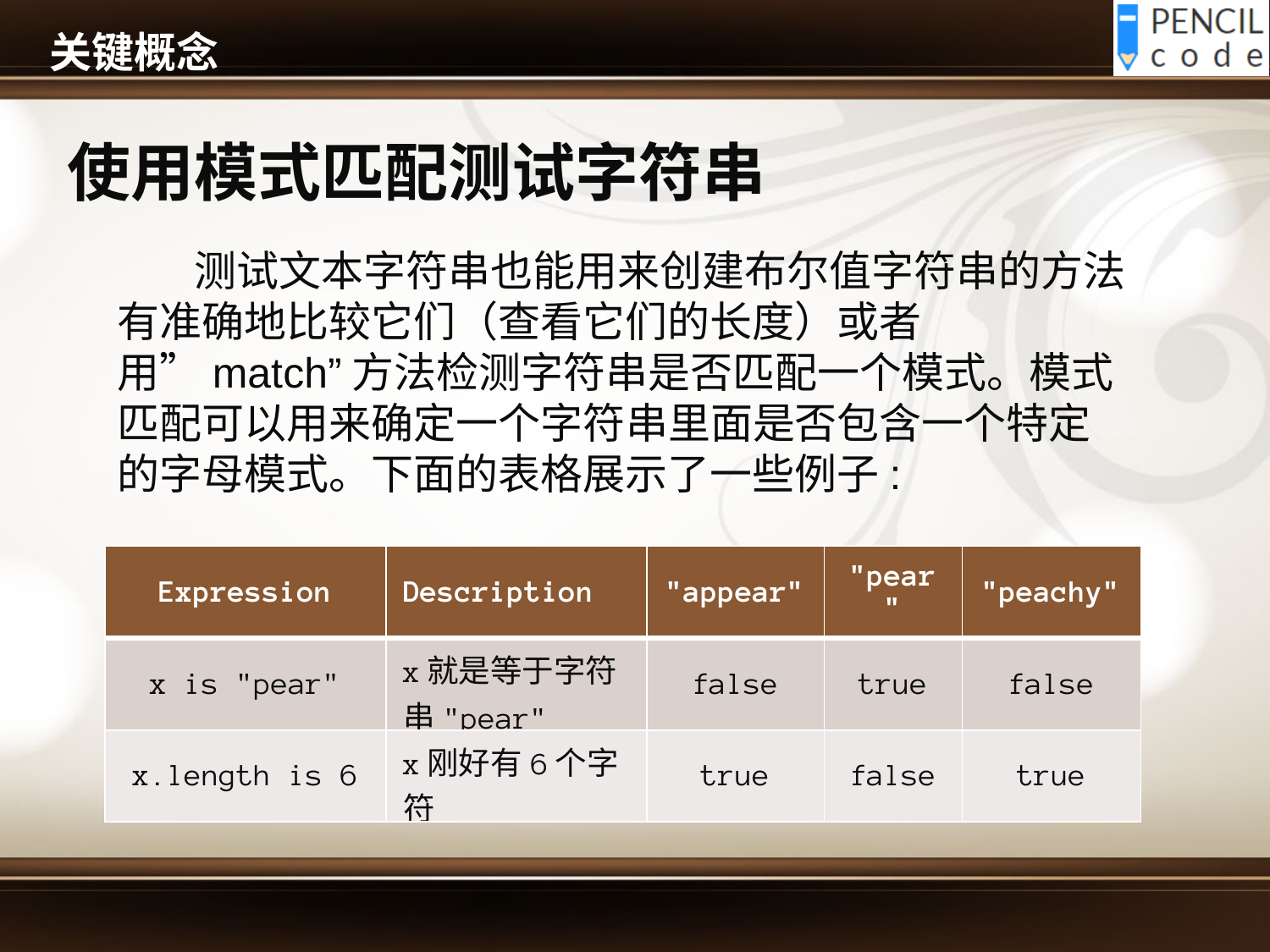

# 关键概念
使用模式匹配测试字符串
       测试文本字符串也能用来创建布尔值字符串的方法有准确地比较它们（查看它们的长度）或者用”match”方法检测字符串是否匹配一个模式。模式匹配可以用来确定一个字符串里面是否包含一个特定的字母模式。下面的表格展示了一些例子:

| Expression | Description | "appear" | "pear" | "peachy" |
| --- | --- | --- | --- | --- |
| x is "pear" | x就是等于字符串"pear" | false | true | false |
| x.length is 6 | x刚好有6个字符 | true | false | true |